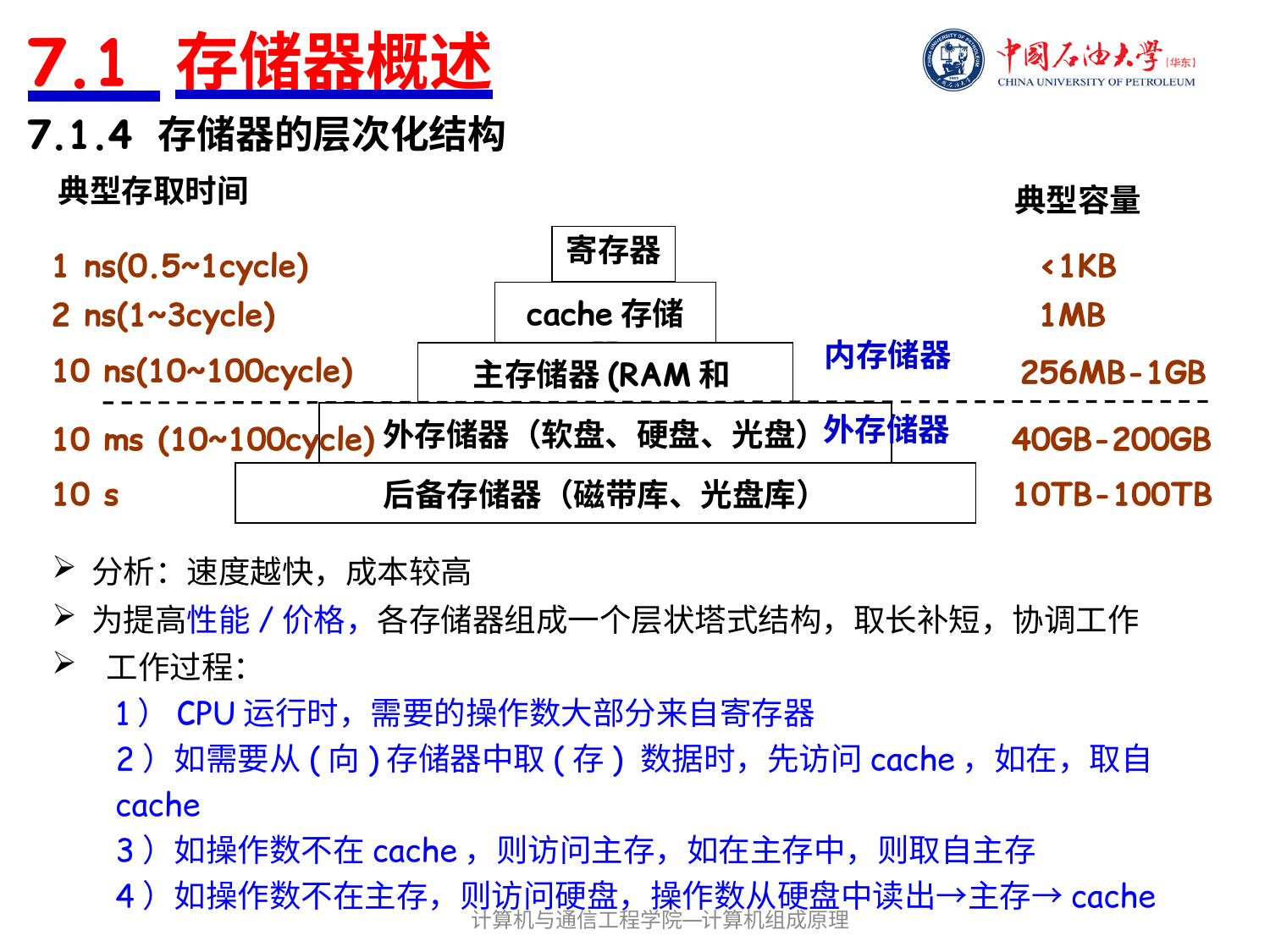

# 7.1 存储器概述
7.1.4 存储器的层次化结构

典型存取时间
典型容量
<1KB
1MB
256MB-1GB
40GB-200GB
10TB-100TB
寄存器
1 ns(0.5~1cycle)
cache存储器
2 ns(1~3cycle)
内存储器
主存储器(RAM和ROM)
10 ns(10~100cycle)
外存储器

外存储器（软盘、硬盘、光盘）
10 ms (10~100cycle)
后备存储器（磁带库、光盘库）
10 s
分析：速度越快，成本较高
为提高性能/价格，各存储器组成一个层状塔式结构，取长补短，协调工作
 工作过程：
1）CPU运行时，需要的操作数大部分来自寄存器
2）如需要从(向)存储器中取(存) 数据时，先访问cache，如在，取自cache
3）如操作数不在cache，则访问主存，如在主存中，则取自主存
4）如操作数不在主存，则访问硬盘，操作数从硬盘中读出→主存→cache
计算机与通信工程学院—计算机组成原理
13